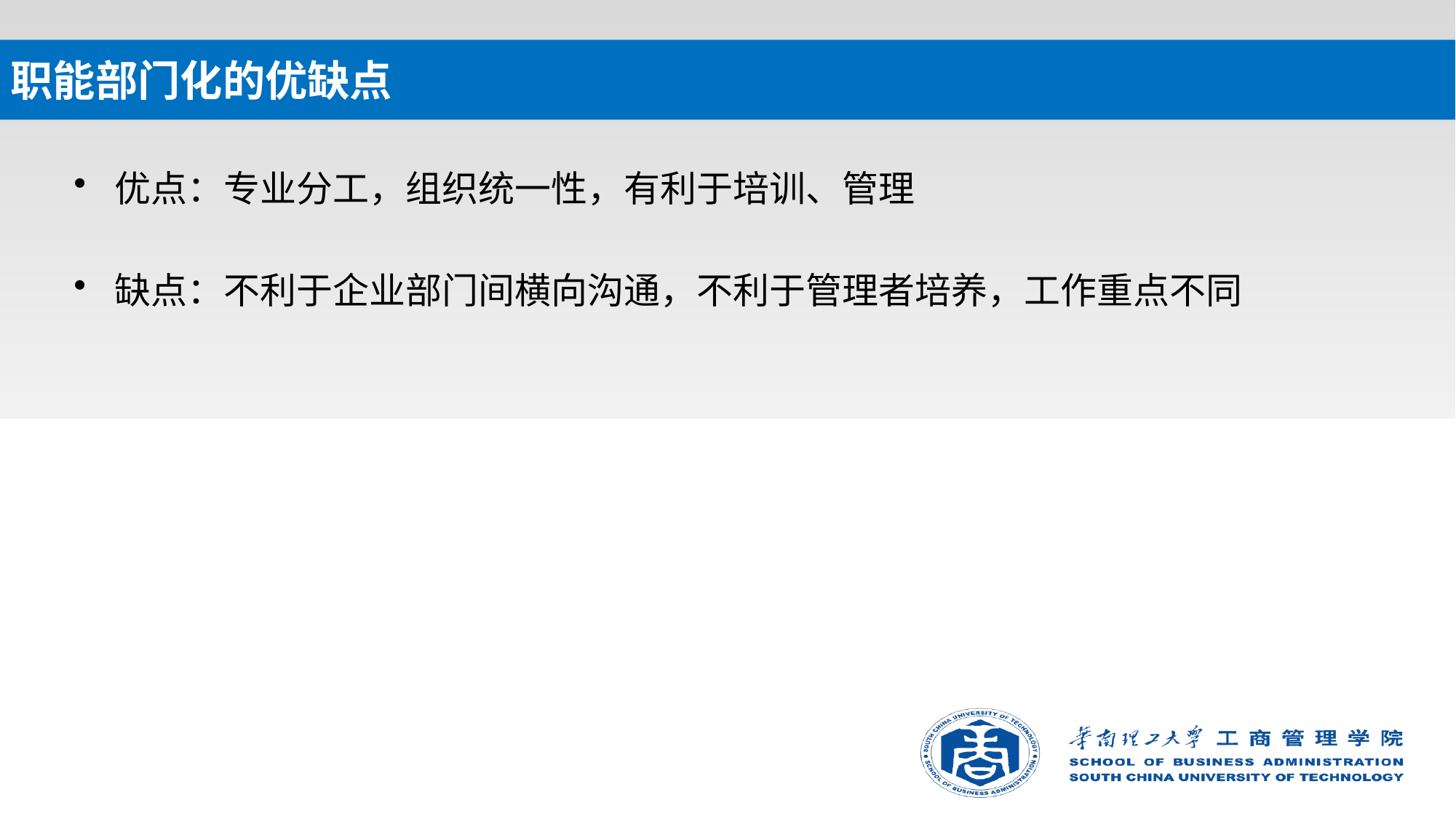

# 职能部门化的优缺点
优点：专业分工，组织统一性，有利于培训、管理

缺点：不利于企业部门间横向沟通，不利于管理者培养，工作重点不同